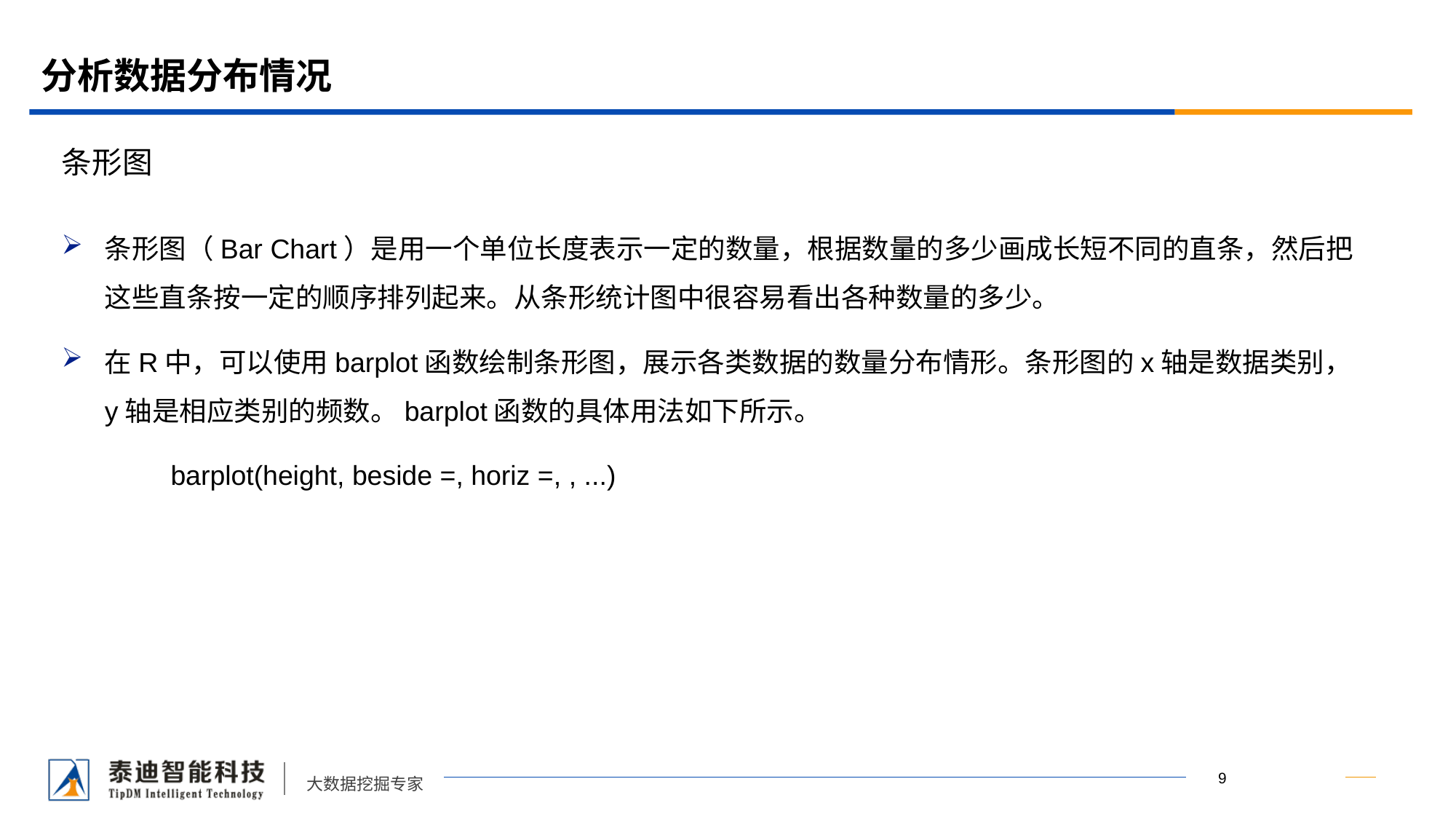

# 分析数据分布情况
条形图
条形图（Bar Chart）是用一个单位长度表示一定的数量，根据数量的多少画成长短不同的直条，然后把这些直条按一定的顺序排列起来。从条形统计图中很容易看出各种数量的多少。
在R中，可以使用barplot函数绘制条形图，展示各类数据的数量分布情形。条形图的x轴是数据类别，y轴是相应类别的频数。barplot函数的具体用法如下所示。
	barplot(height, beside =, horiz =, , ...)